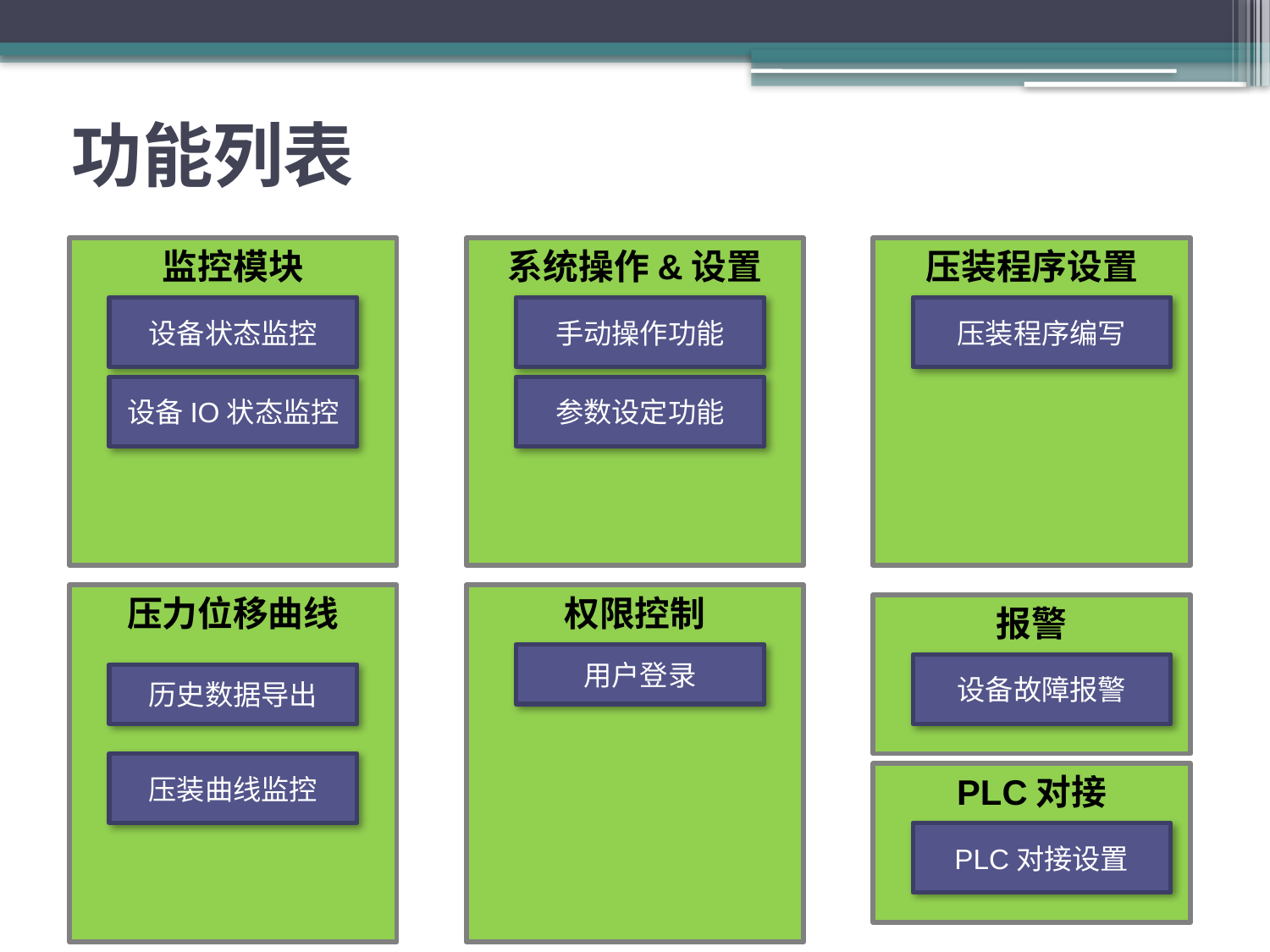

# 功能列表
监控模块
系统操作&设置
压装程序设置
设备状态监控
手动操作功能
压装程序编写
设备IO状态监控
参数设定功能
压力位移曲线
权限控制
报警
用户登录
设备故障报警
历史数据导出
压装曲线监控
PLC对接
PLC对接设置